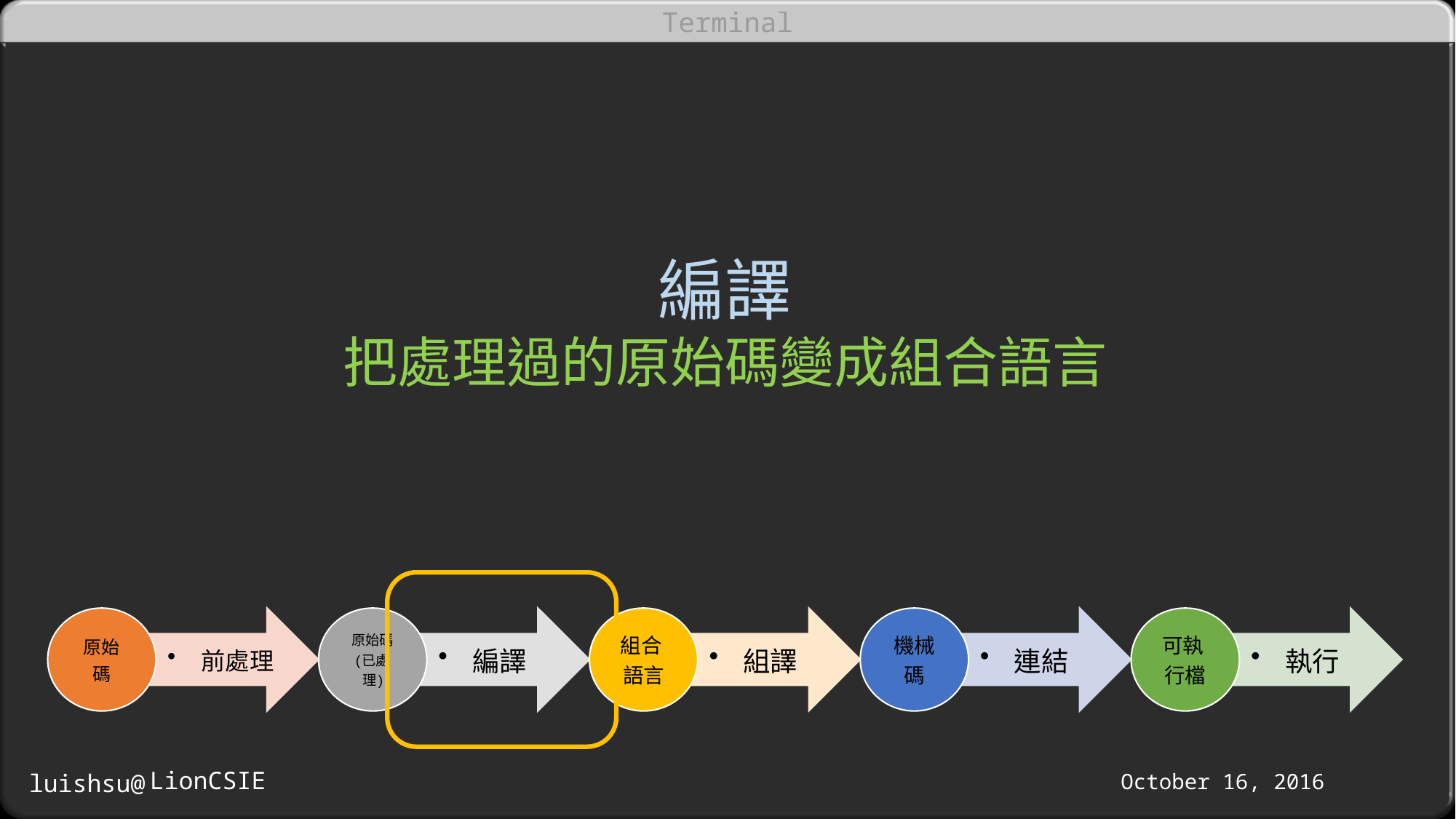

編譯
把處理過的原始碼變成組合語言

原始碼
前處理
原始碼 (已處理)
編譯
組合  語言
組譯
機械碼
連結
可執  行檔
執行
October 16, 2016
LionCSIE